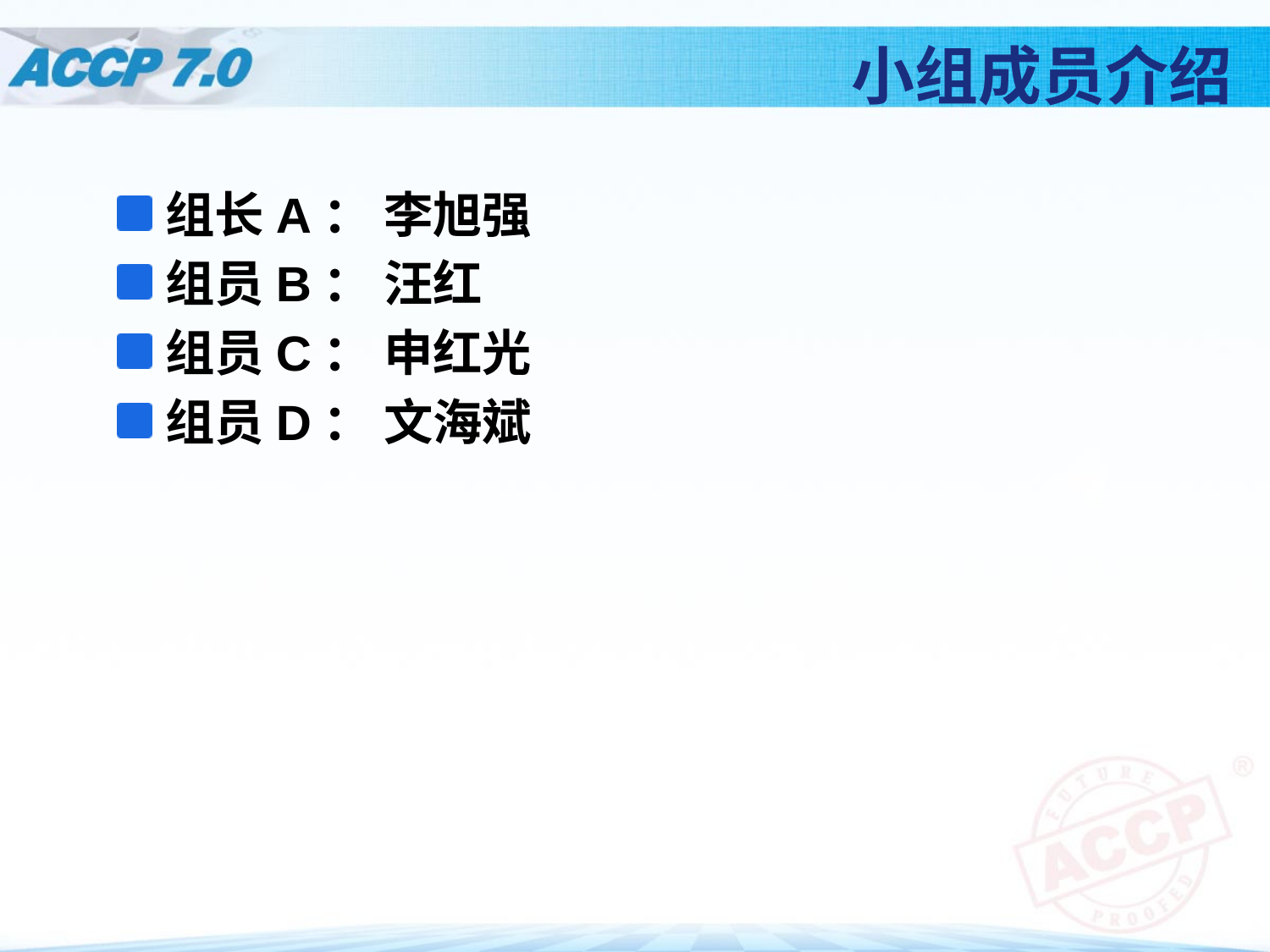

# 小组成员介绍
组长A： 李旭强
组员B： 汪红
组员C： 申红光
组员D： 文海斌